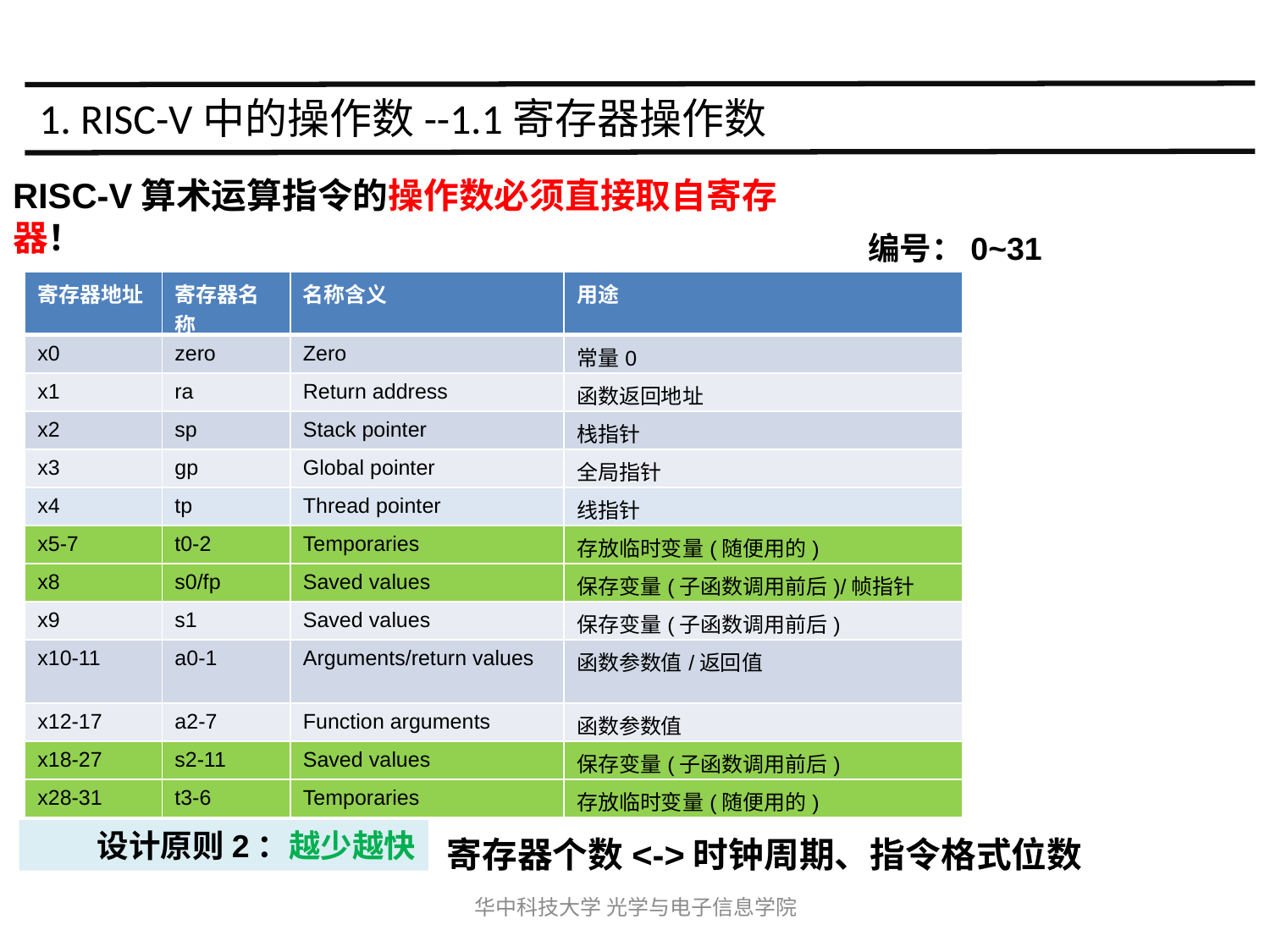

华中科技大学光学与电子信息学院
# 1. RISC-V中的操作数--1.1寄存器操作数
RISC-V算术运算指令的操作数必须直接取自寄存器！
RISC-V拥有过32×32bit的寄存器（32个字）
编号：0~31
| 寄存器地址 | 寄存器名称 | 名称含义 | 用途 |
| --- | --- | --- | --- |
| x0 | zero | Zero | 常量0 |
| x1 | ra | Return address | 函数返回地址 |
| x2 | sp | Stack pointer | 栈指针 |
| x3 | gp | Global pointer | 全局指针 |
| x4 | tp | Thread pointer | 线指针 |
| x5-7 | t0-2 | Temporaries | 存放临时变量(随便用的) |
| x8 | s0/fp | Saved values | 保存变量(子函数调用前后)/帧指针 |
| x9 | s1 | Saved values | 保存变量(子函数调用前后) |
| x10-11 | a0-1 | Arguments/return values | 函数参数值/返回值 |
| x12-17 | a2-7 | Function arguments | 函数参数值 |
| x18-27 | s2-11 | Saved values | 保存变量(子函数调用前后) |
| x28-31 | t3-6 | Temporaries | 存放临时变量(随便用的) |
设计原则2：越少越快
寄存器个数<->时钟周期、指令格式位数